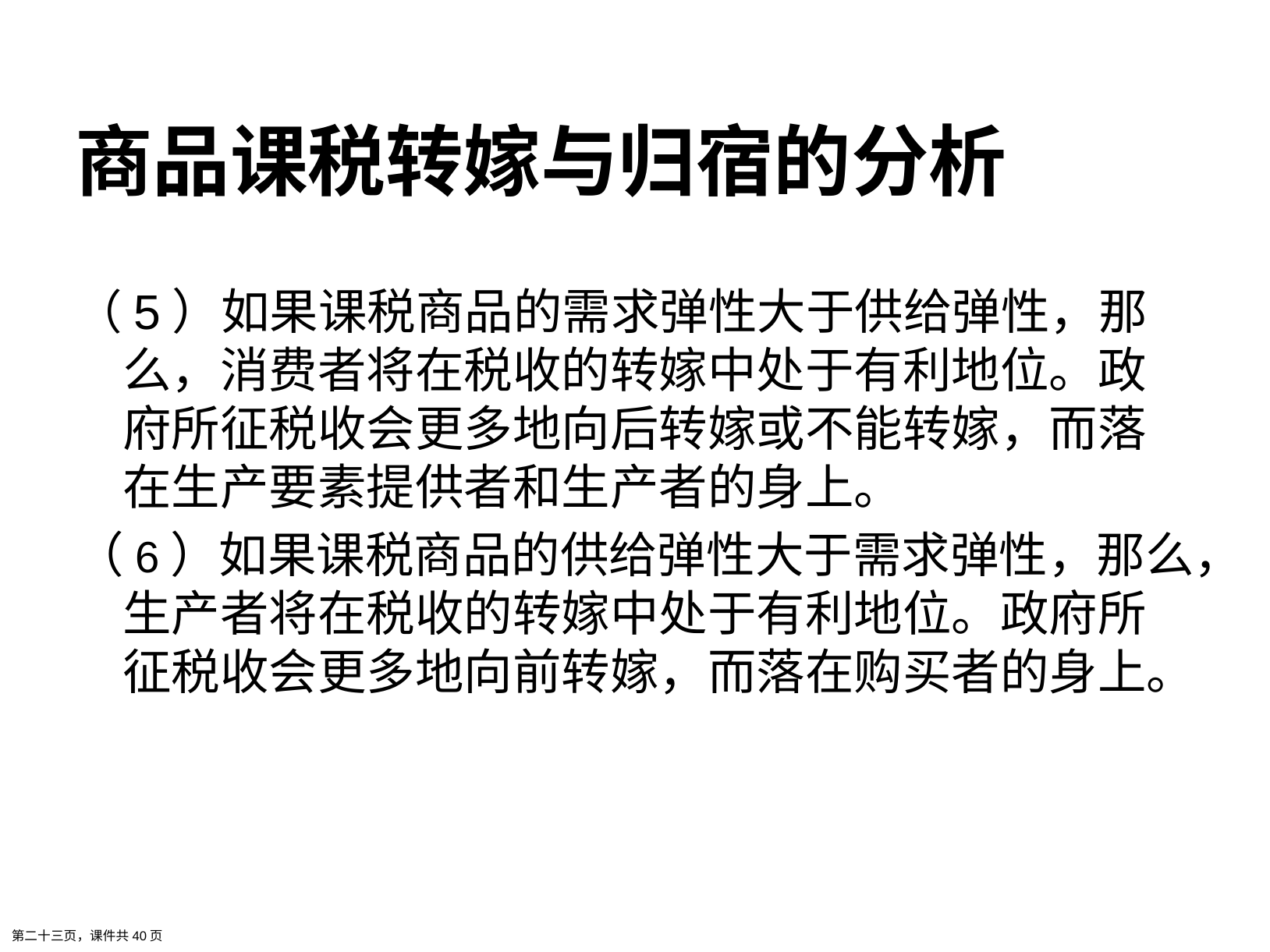

商品课税转嫁与归宿的分析
（5）如果课税商品的需求弹性大于供给弹性，那么，消费者将在税收的转嫁中处于有利地位。政府所征税收会更多地向后转嫁或不能转嫁，而落在生产要素提供者和生产者的身上。
（6）如果课税商品的供给弹性大于需求弹性，那么，生产者将在税收的转嫁中处于有利地位。政府所征税收会更多地向前转嫁，而落在购买者的身上。
第二十三页，课件共40页